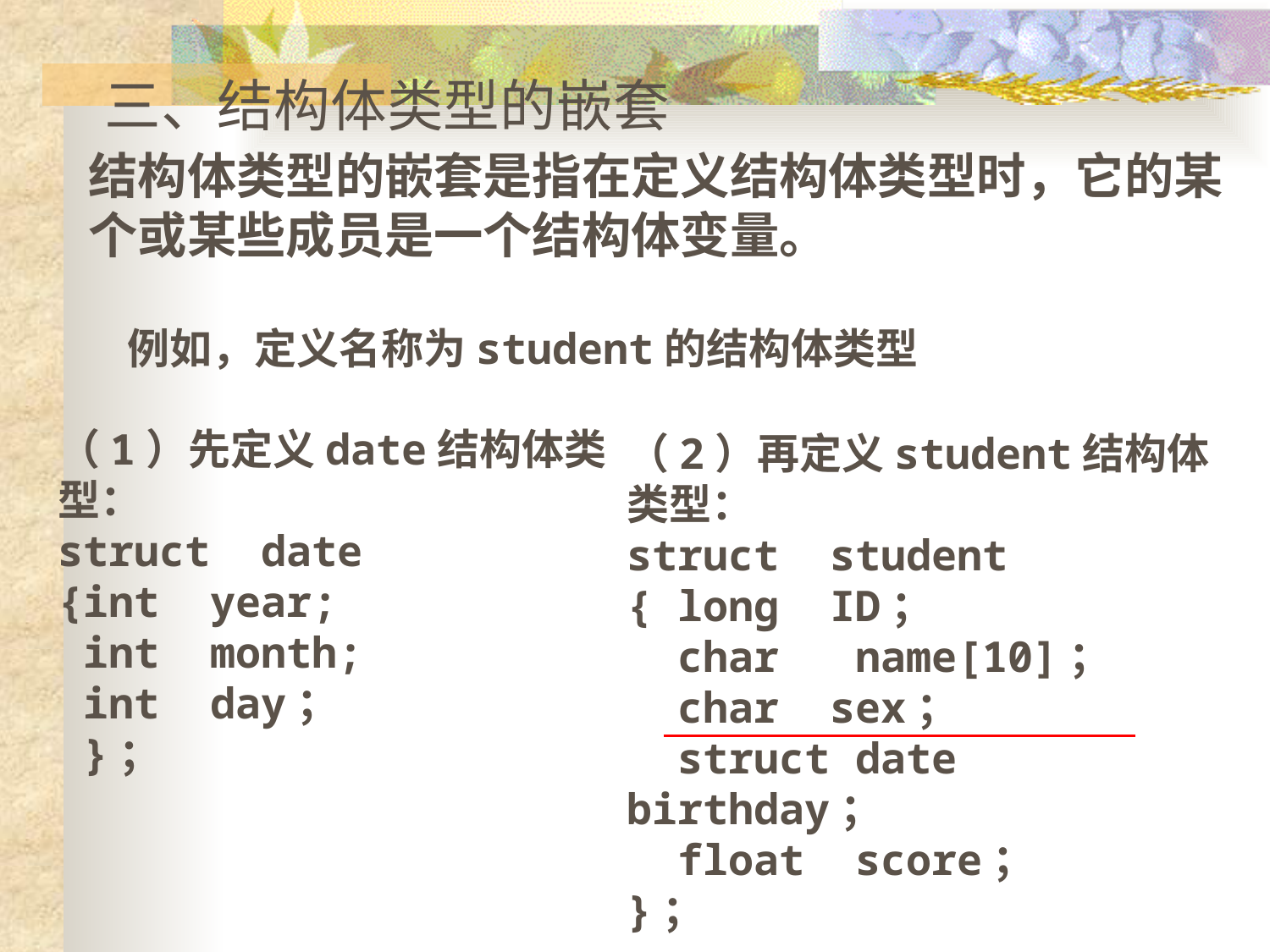

三、结构体类型的嵌套
结构体类型的嵌套是指在定义结构体类型时，它的某个或某些成员是一个结构体变量。
例如，定义名称为student的结构体类型

（1）先定义date结构体类型：
struct  date
{int  year;
 int  month;
 int  day；
 }；

（2）再定义student结构体类型：
struct  student
{ long  ID；
  char   name[10]；
  char  sex；
  struct date  birthday；
  float  score；
}；